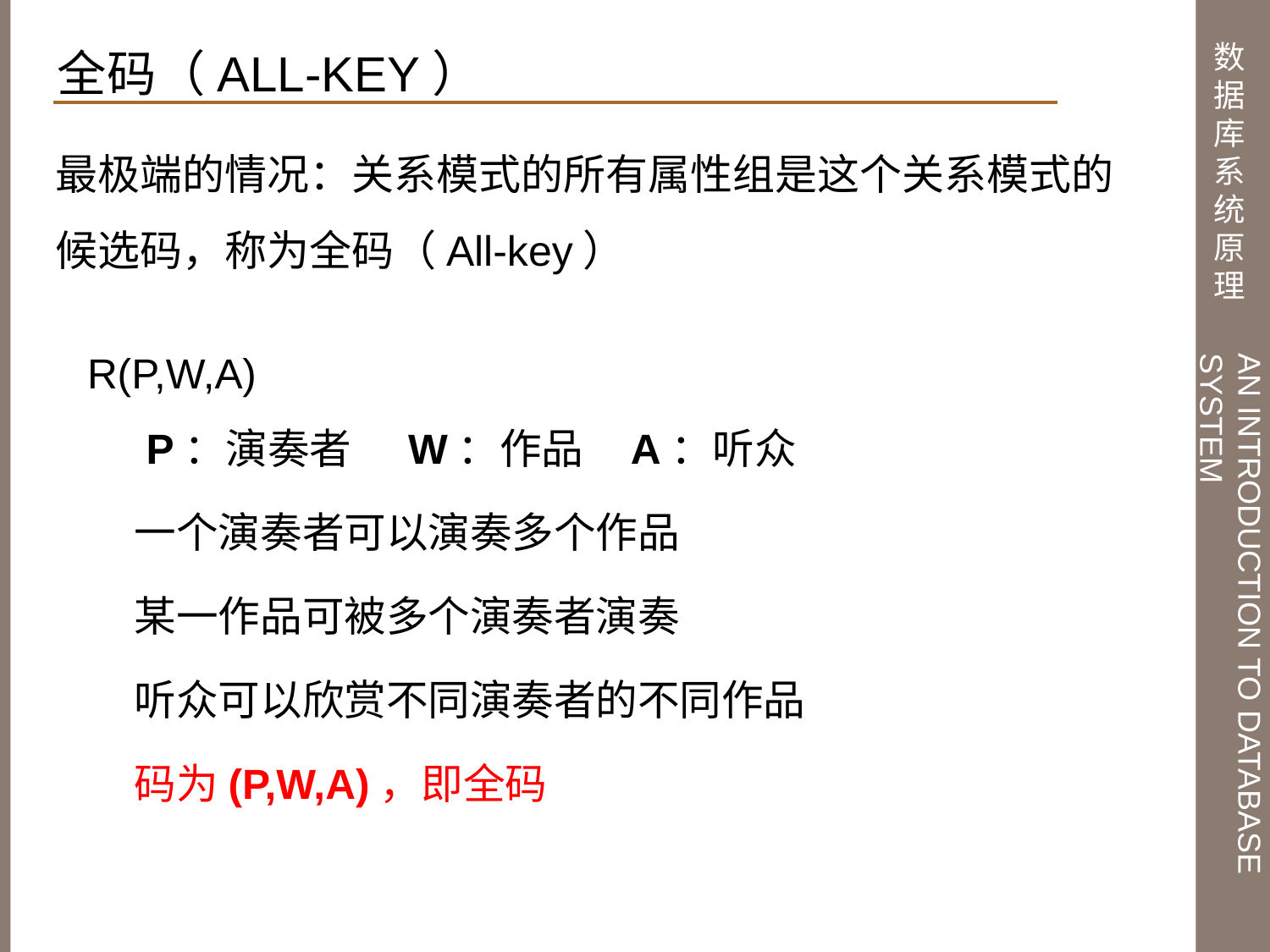

全码（All-key）
最极端的情况：关系模式的所有属性组是这个关系模式的候选码，称为全码（All-key）

R(P,W,A)
 P：演奏者     W：作品    A：听众
		一个演奏者可以演奏多个作品
		某一作品可被多个演奏者演奏
		听众可以欣赏不同演奏者的不同作品
		码为(P,W,A)，即全码